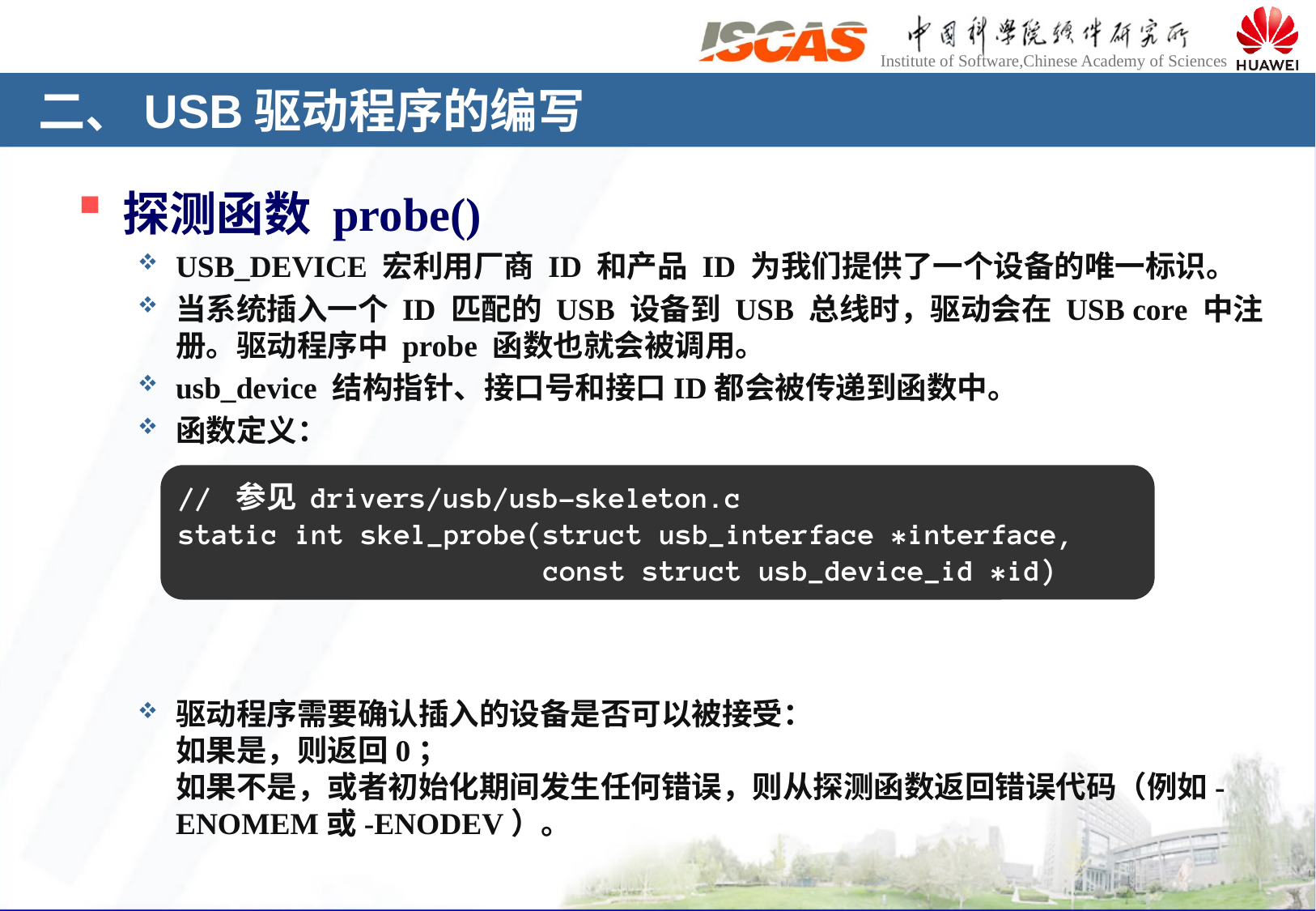

# 二、USB驱动程序的编写
探测函数 probe()
USB_DEVICE 宏利用厂商 ID 和产品 ID 为我们提供了一个设备的唯一标识。
当系统插入一个 ID 匹配的 USB 设备到 USB 总线时，驱动会在 USB core 中注册。驱动程序中 probe 函数也就会被调用。
usb_device 结构指针、接口号和接口ID都会被传递到函数中。
函数定义：

驱动程序需要确认插入的设备是否可以被接受：
如果是，则返回0；
如果不是，或者初始化期间发生任何错误，则从探测函数返回错误代码（例如-ENOMEM或-ENODEV）。

// 参见 drivers/usb/usb-skeleton.c
static int skel_probe(struct usb_interface *interface,
                      const struct usb_device_id *id)